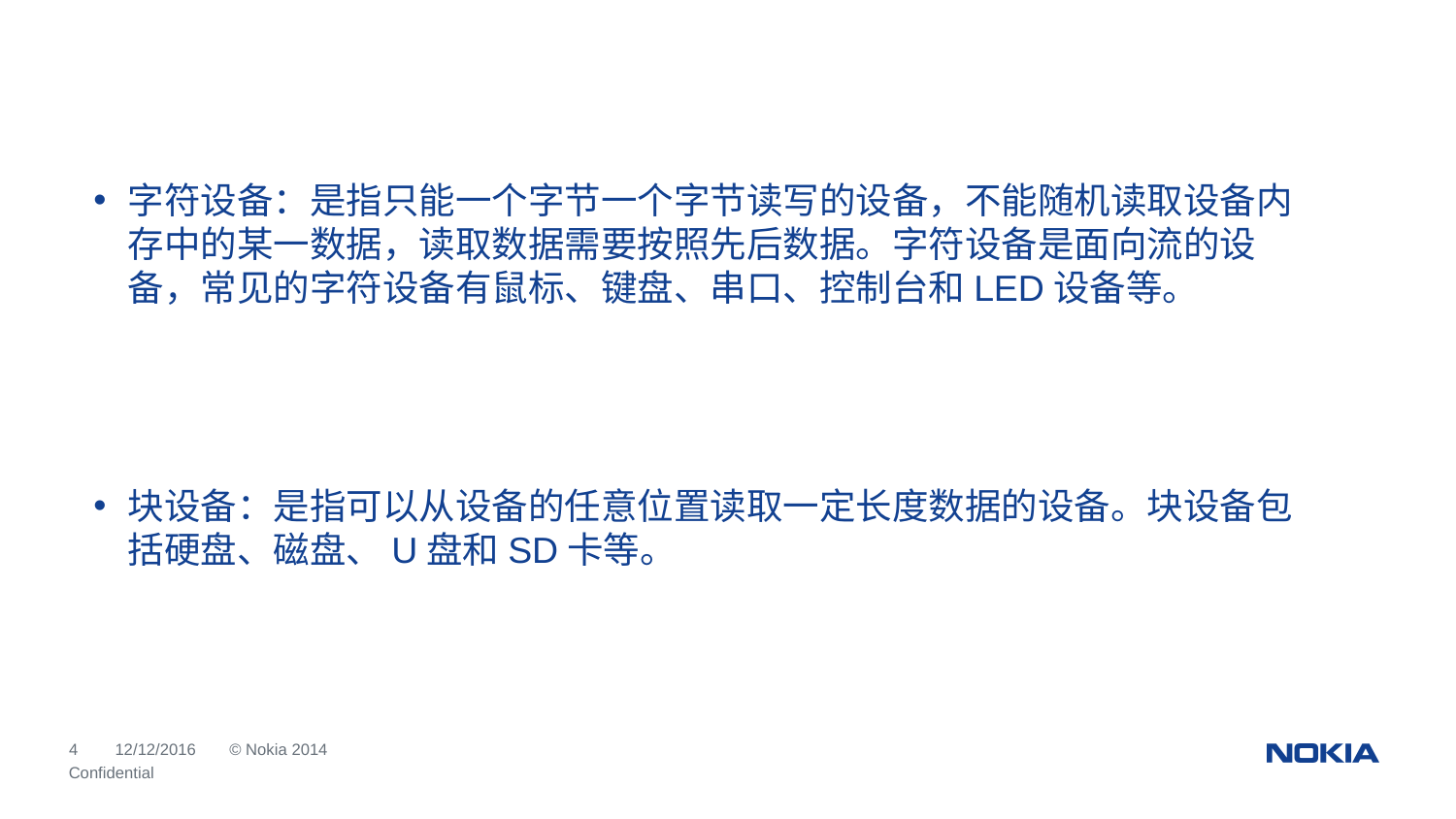

字符设备：是指只能一个字节一个字节读写的设备，不能随机读取设备内存中的某一数据，读取数据需要按照先后数据。字符设备是面向流的设备，常见的字符设备有鼠标、键盘、串口、控制台和LED设备等。

块设备：是指可以从设备的任意位置读取一定长度数据的设备。块设备包括硬盘、磁盘、U盘和SD卡等。